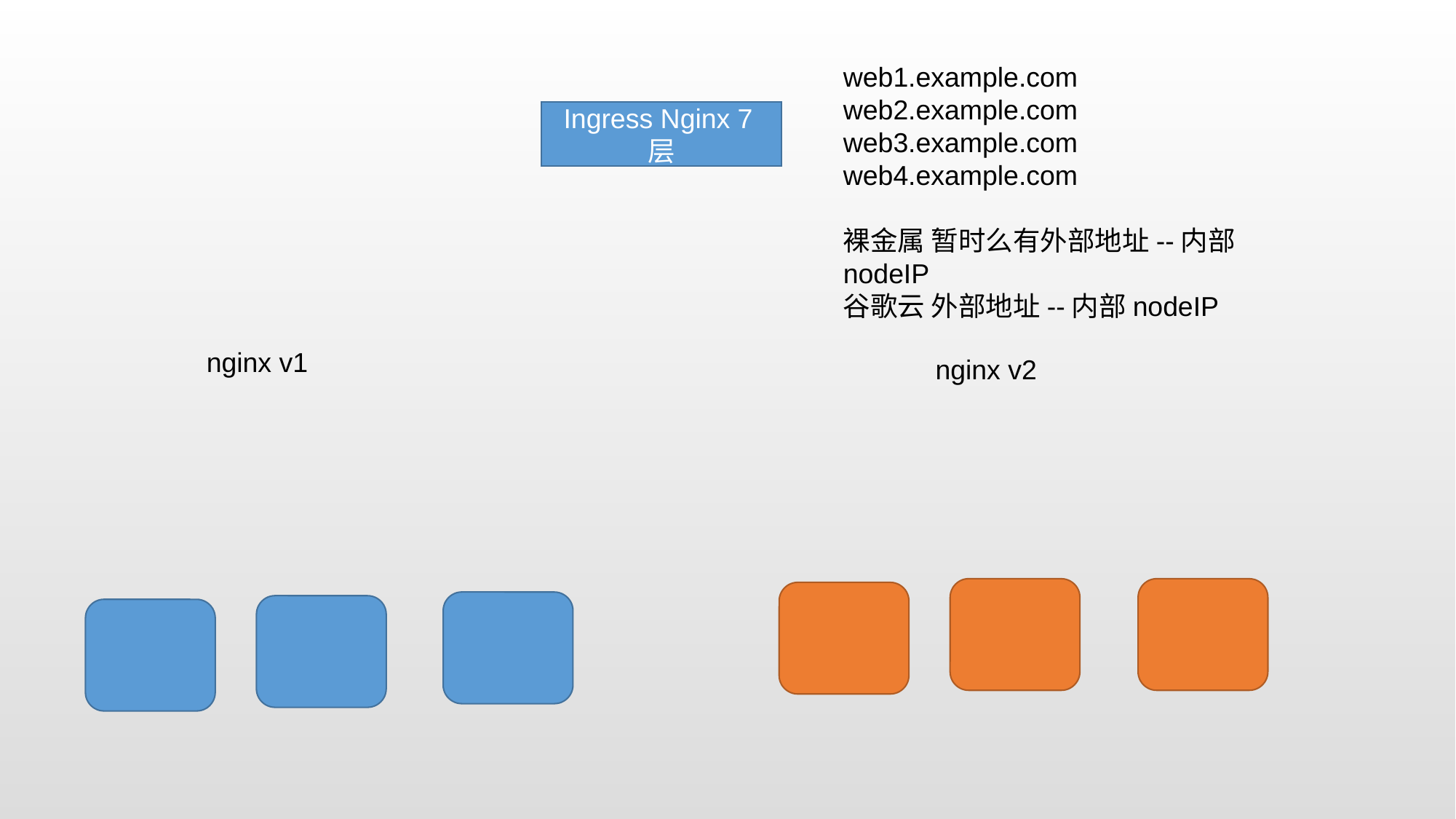

web1.example.com
web2.example.com
web3.example.com
web4.example.com

裸金属 暂时么有外部地址--内部nodeIP
谷歌云 外部地址--内部nodeIP
Ingress Nginx 7层
nginx v1
nginx v2